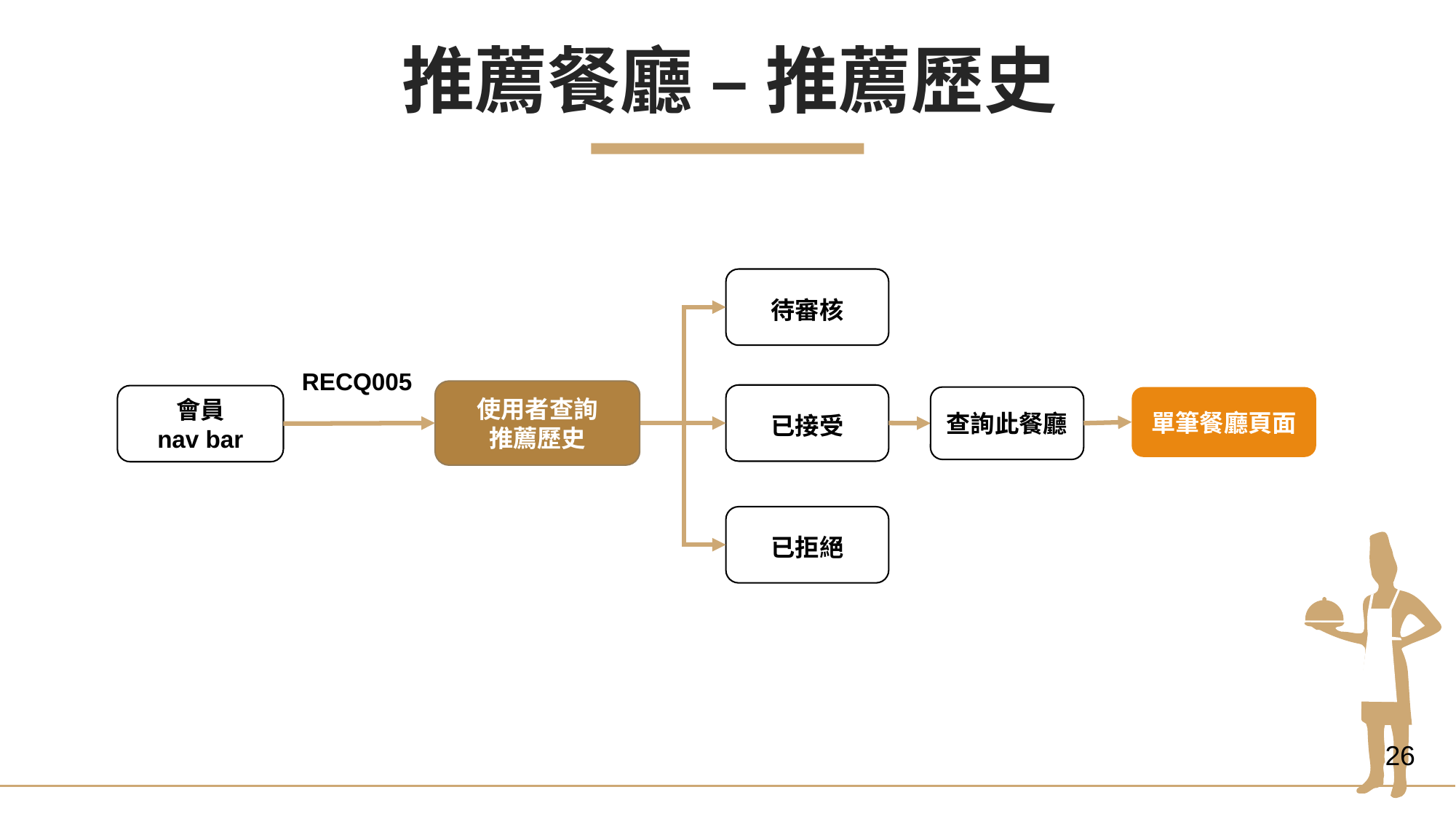

推薦餐廳 – 推薦歷史

待審核
RECQ005
使用者查詢
推薦歷史

已接受
會員
nav bar
查詢此餐廳
單筆餐廳頁面

已拒絕
26